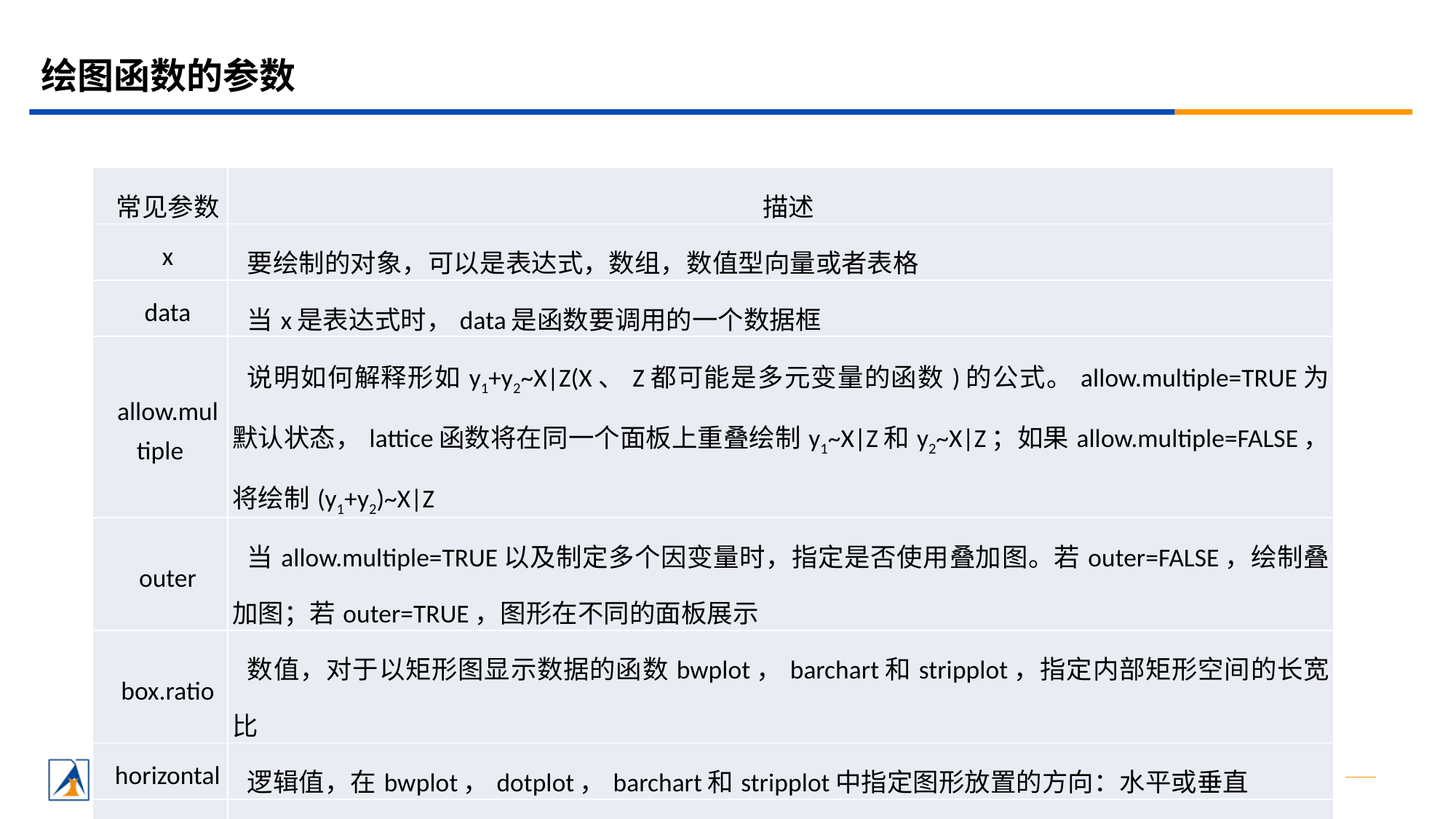

# 绘图函数的参数
| 常见参数 | 描述 |
| --- | --- |
| x | 要绘制的对象，可以是表达式，数组，数值型向量或者表格 |
| data | 当x是表达式时，data是函数要调用的一个数据框 |
| allow.multiple | 说明如何解释形如y1+y2~X|Z(X、Z都可能是多元变量的函数)的公式。allow.multiple=TRUE为默认状态，lattice函数将在同一个面板上重叠绘制y1~X|Z和y2~X|Z；如果allow.multiple=FALSE，将绘制(y1+y2)~X|Z |
| outer | 当allow.multiple=TRUE以及制定多个因变量时，指定是否使用叠加图。若outer=FALSE，绘制叠加图；若outer=TRUE，图形在不同的面板展示 |
| box.ratio | 数值，对于以矩形图显示数据的函数bwplot，barchart和stripplot，指定内部矩形空间的长宽比 |
| horizontal | 逻辑值，在bwplot，dotplot，barchart和stripplot中指定图形放置的方向：水平或垂直 |
| panel | 用户绘制的一个面板函数 |
| aspect | 指定不同面板的宽高比。默认情况下aspect=”fill”，填充课用空间；aspect=”xy”，表示使用Cleveland 45o banking法则来计算宽高比；aspect=”iso”，表示等距比例 |